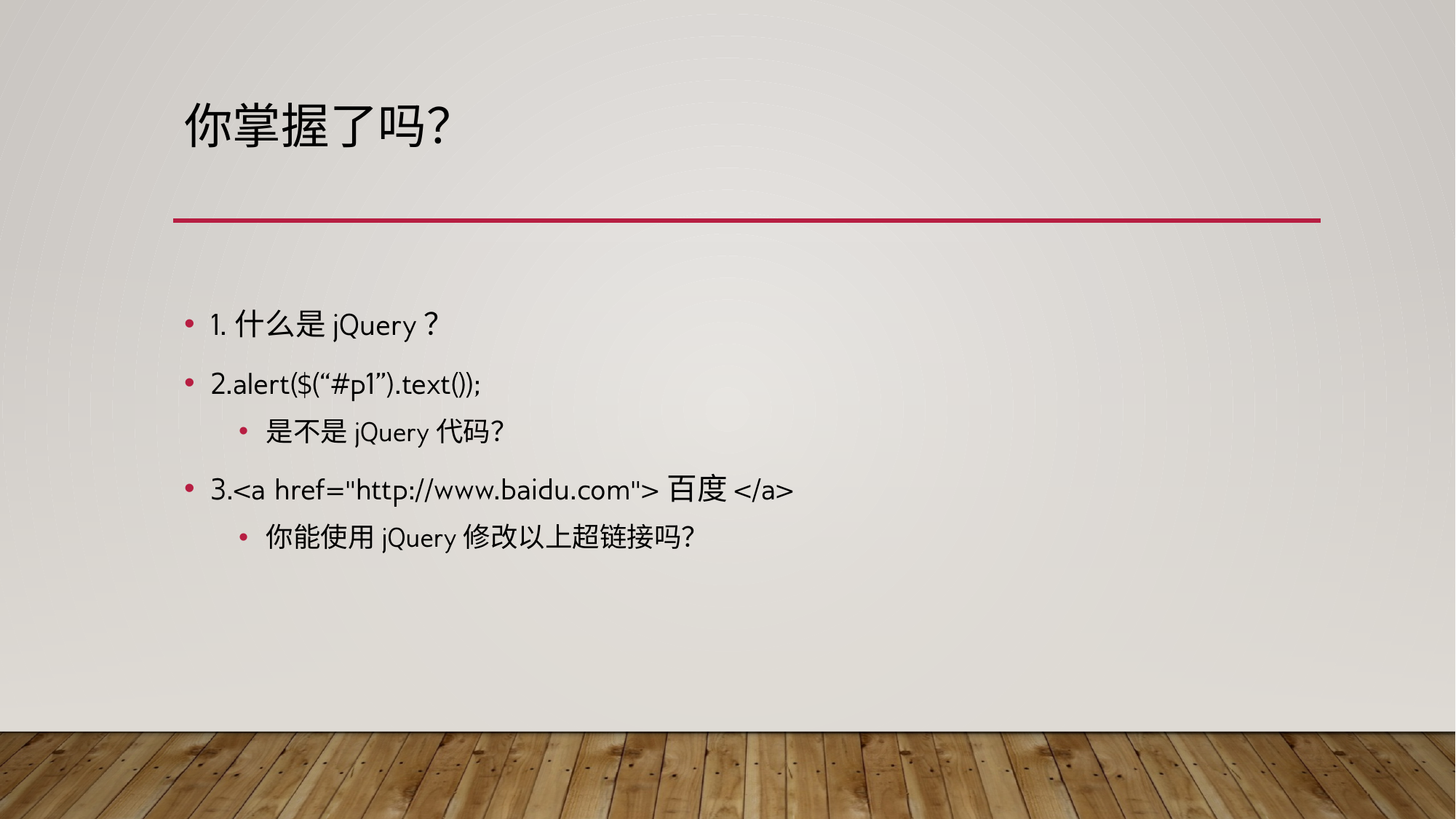

# 你掌握了吗？

1.什么是jQuery？
2.alert($(“#p1”).text());
是不是jQuery代码？
3.<a href="http://www.baidu.com">百度</a>
你能使用jQuery修改以上超链接吗？